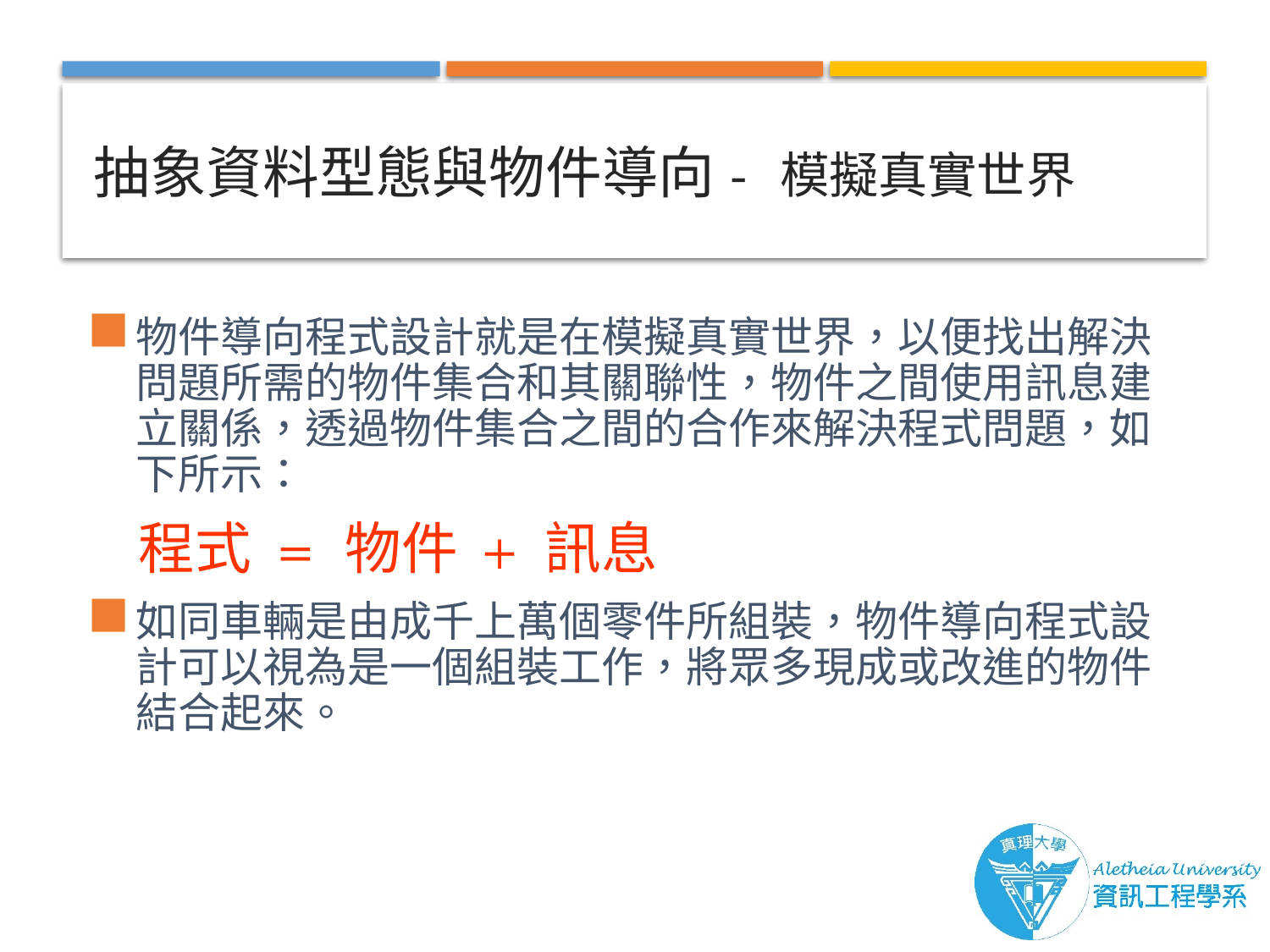

# 抽象資料型態與物件導向- 模擬真實世界
物件導向程式設計就是在模擬真實世界，以便找出解決問題所需的物件集合和其關聯性，物件之間使用訊息建立關係，透過物件集合之間的合作來解決程式問題，如下所示：
程式 = 物件 + 訊息
如同車輛是由成千上萬個零件所組裝，物件導向程式設計可以視為是一個組裝工作，將眾多現成或改進的物件結合起來。